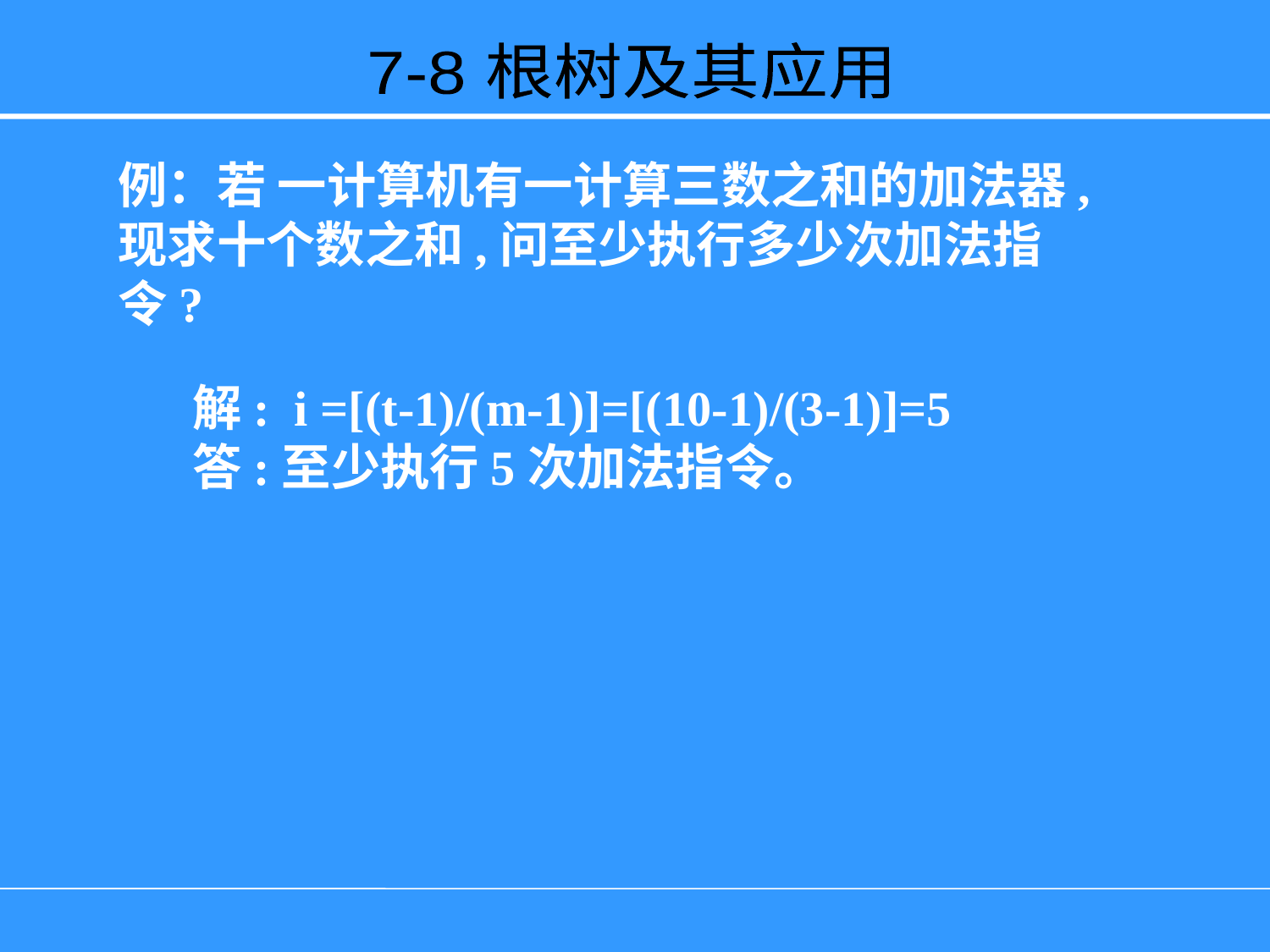

7-8 根树及其应用

例：若 一计算机有一计算三数之和的加法器,现求十个数之和,问至少执行多少次加法指令?

解:  i =[(t-1)/(m-1)]=[(10-1)/(3-1)]=5
答:至少执行5次加法指令。